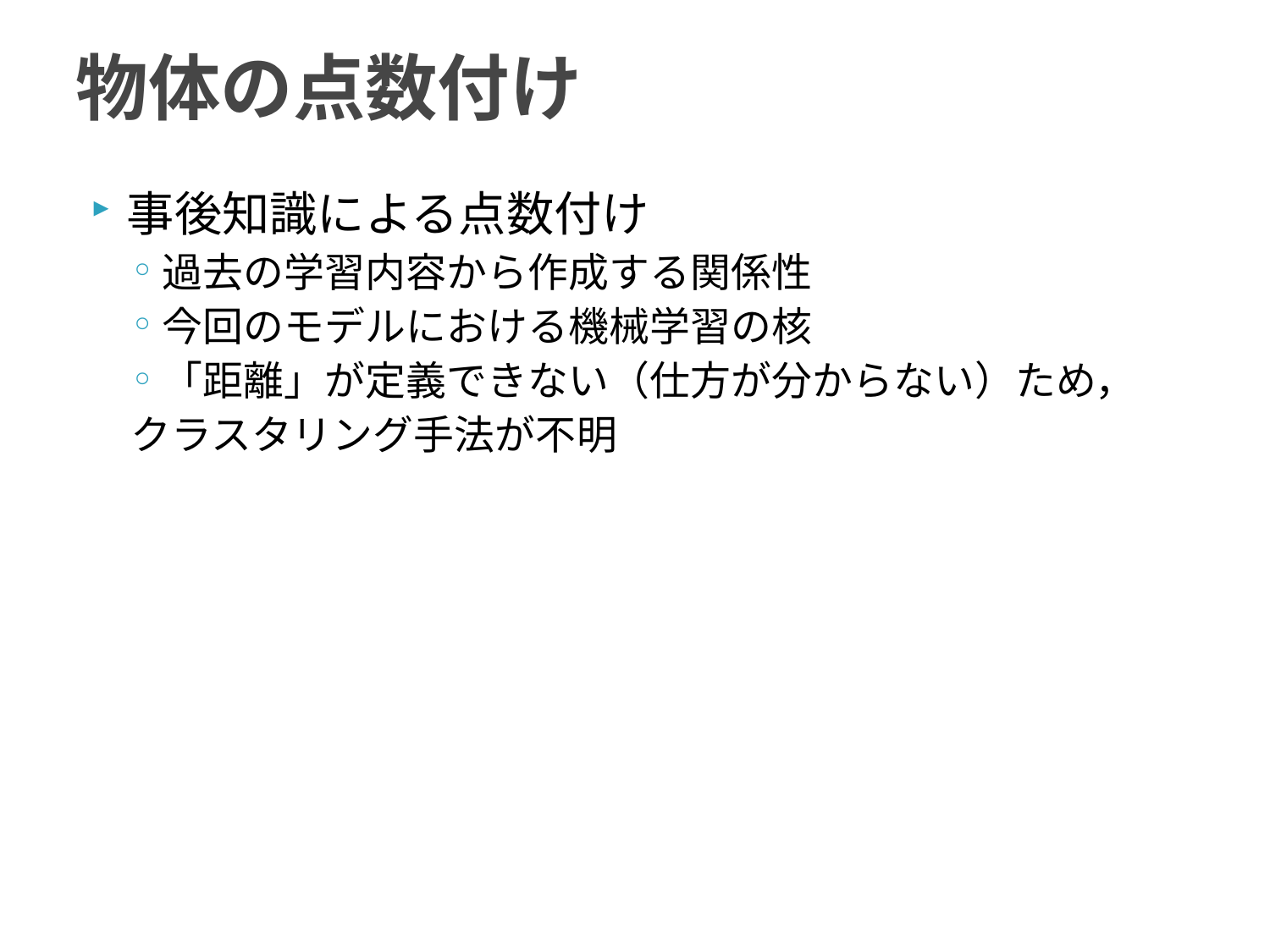

# 物体の点数付け
事後知識による点数付け
過去の学習内容から作成する関係性
今回のモデルにおける機械学習の核
「距離」が定義できない（仕方が分からない）ため，
クラスタリング手法が不明